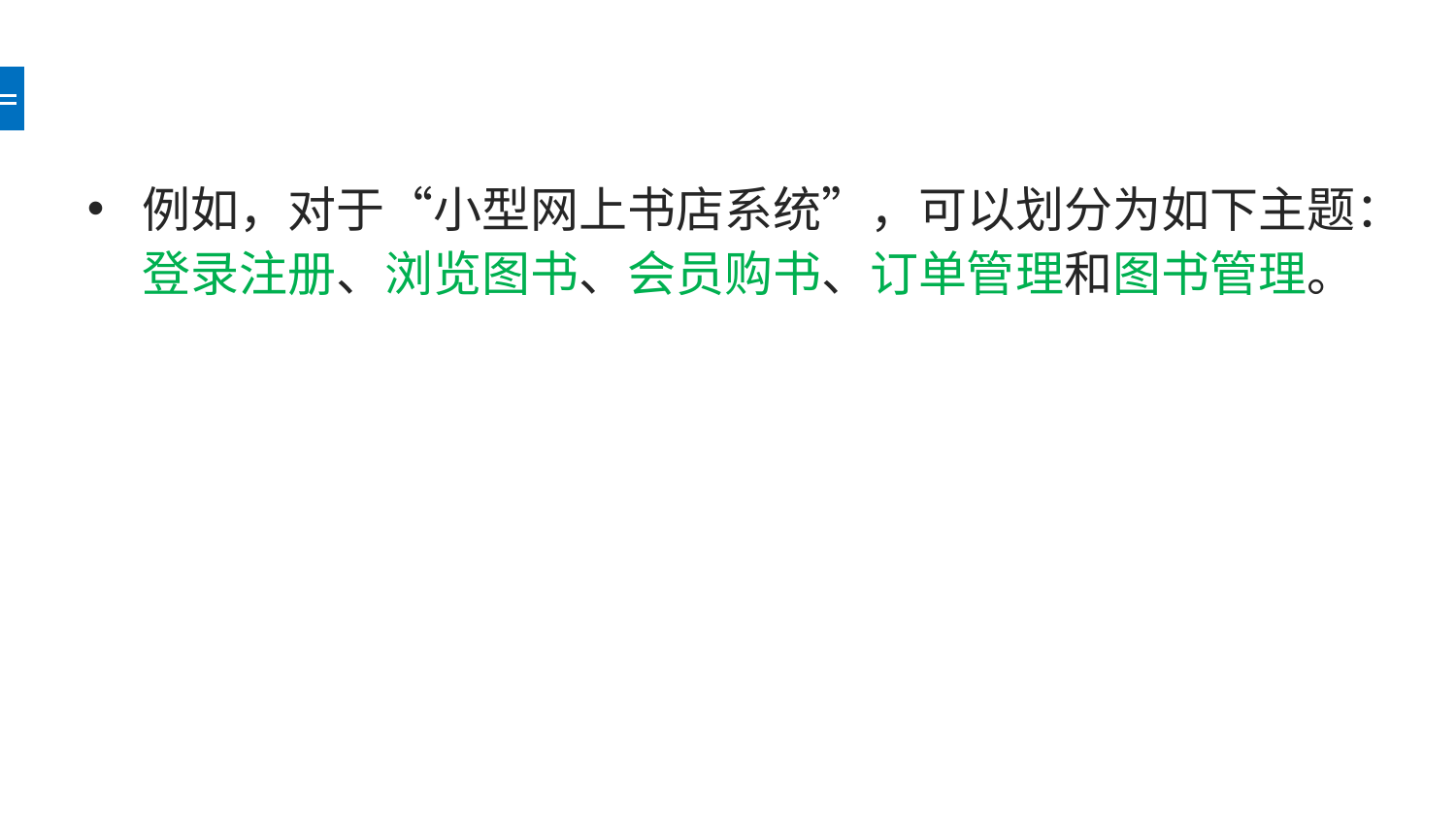

#
例如，对于“小型网上书店系统”，可以划分为如下主题：登录注册、浏览图书、会员购书、订单管理和图书管理。